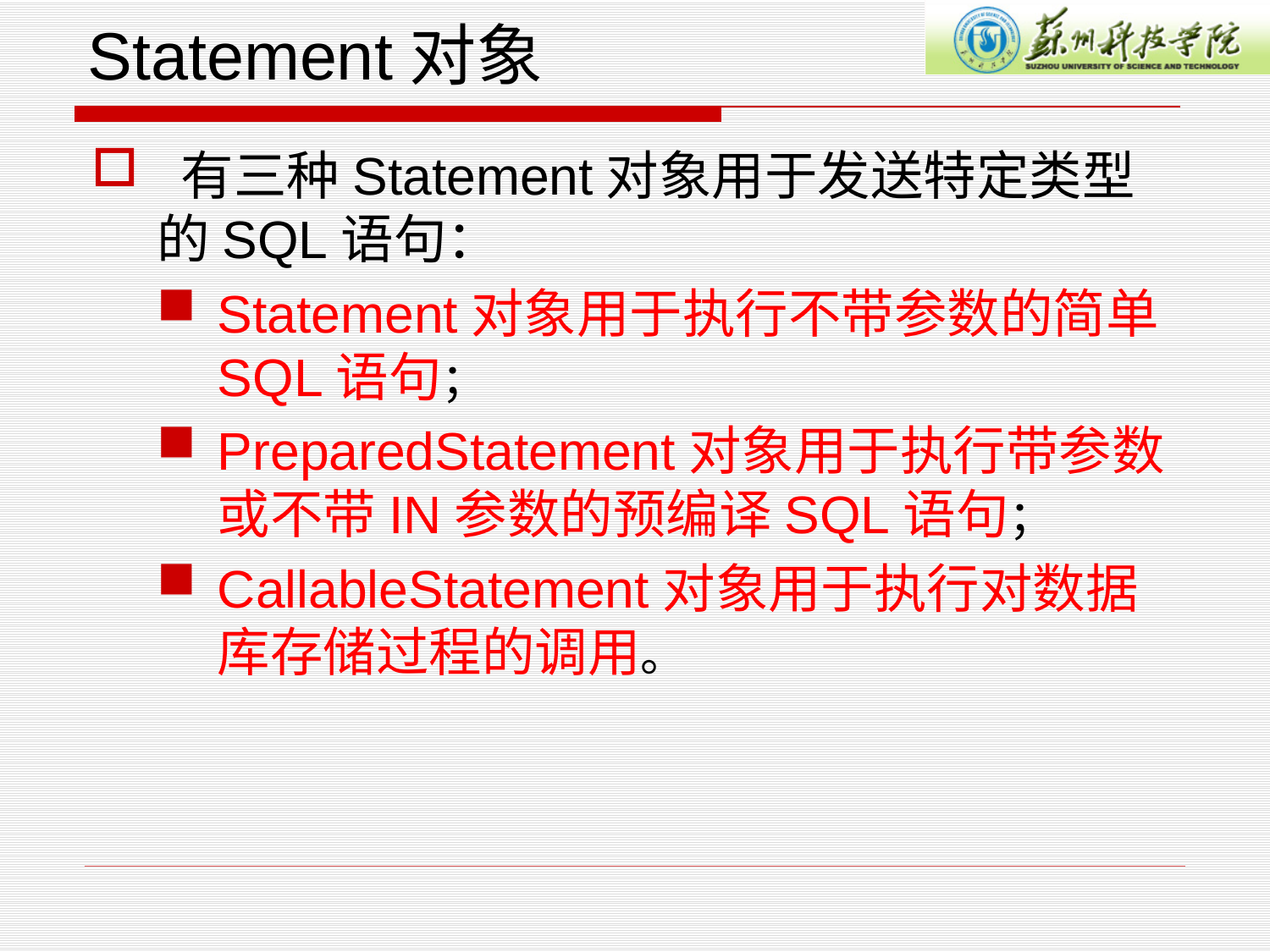

# Statement对象
 有三种Statement对象用于发送特定类型的SQL语句：
Statement对象用于执行不带参数的简单SQL语句；
PreparedStatement对象用于执行带参数或不带IN参数的预编译SQL语句；
CallableStatement对象用于执行对数据库存储过程的调用。